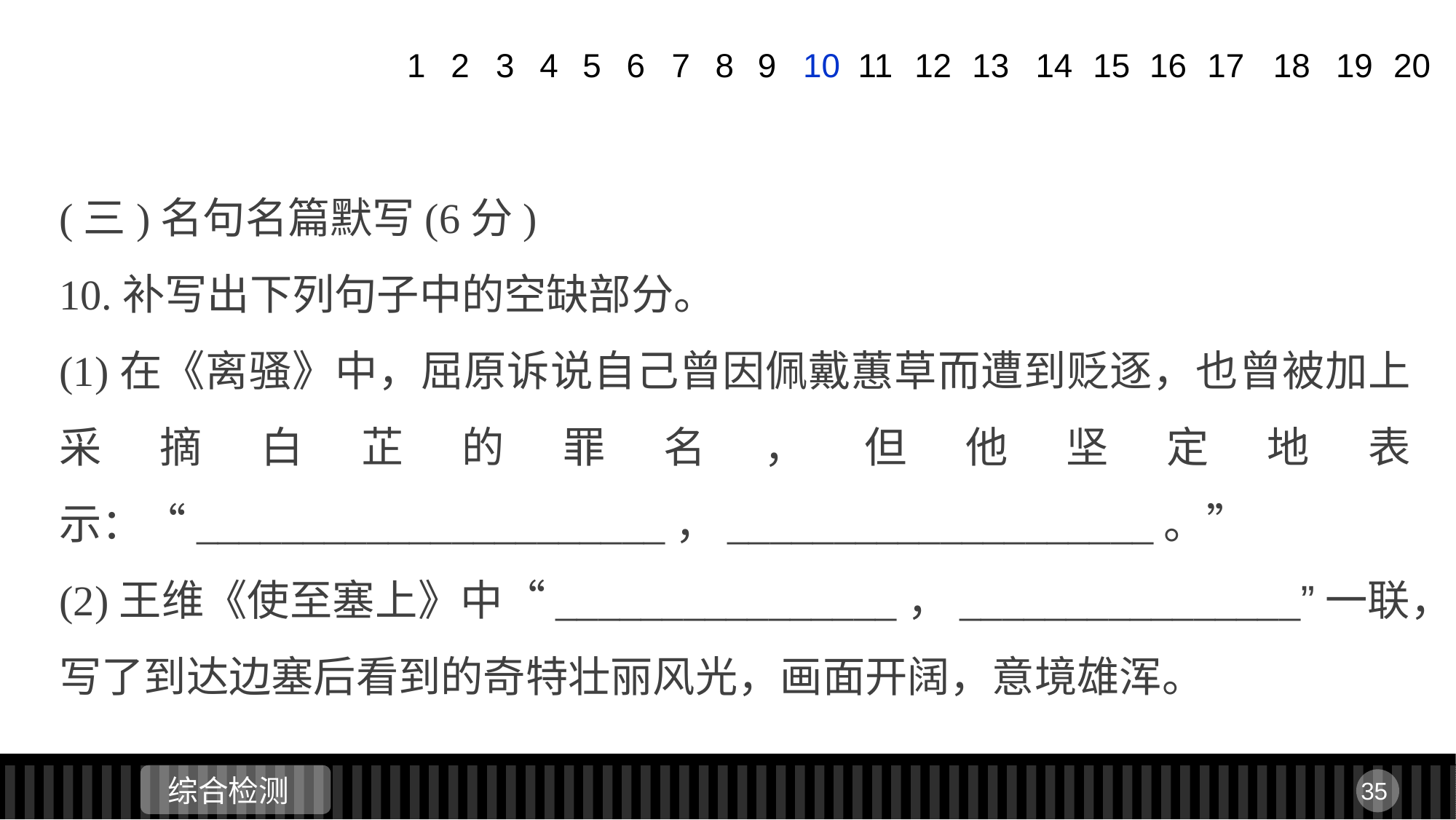

1
2
3
4
5
6
7
8
9
10
11
12
13
14
15
16
17
18
19
20
(三)名句名篇默写(6分)
10.补写出下列句子中的空缺部分。
(1)在《离骚》中，屈原诉说自己曾因佩戴蕙草而遭到贬逐，也曾被加上采摘白芷的罪名，但他坚定地表示：“______________________，____________________。”
(2)王维《使至塞上》中“________________，________________”一联，写了到达边塞后看到的奇特壮丽风光，画面开阔，意境雄浑。